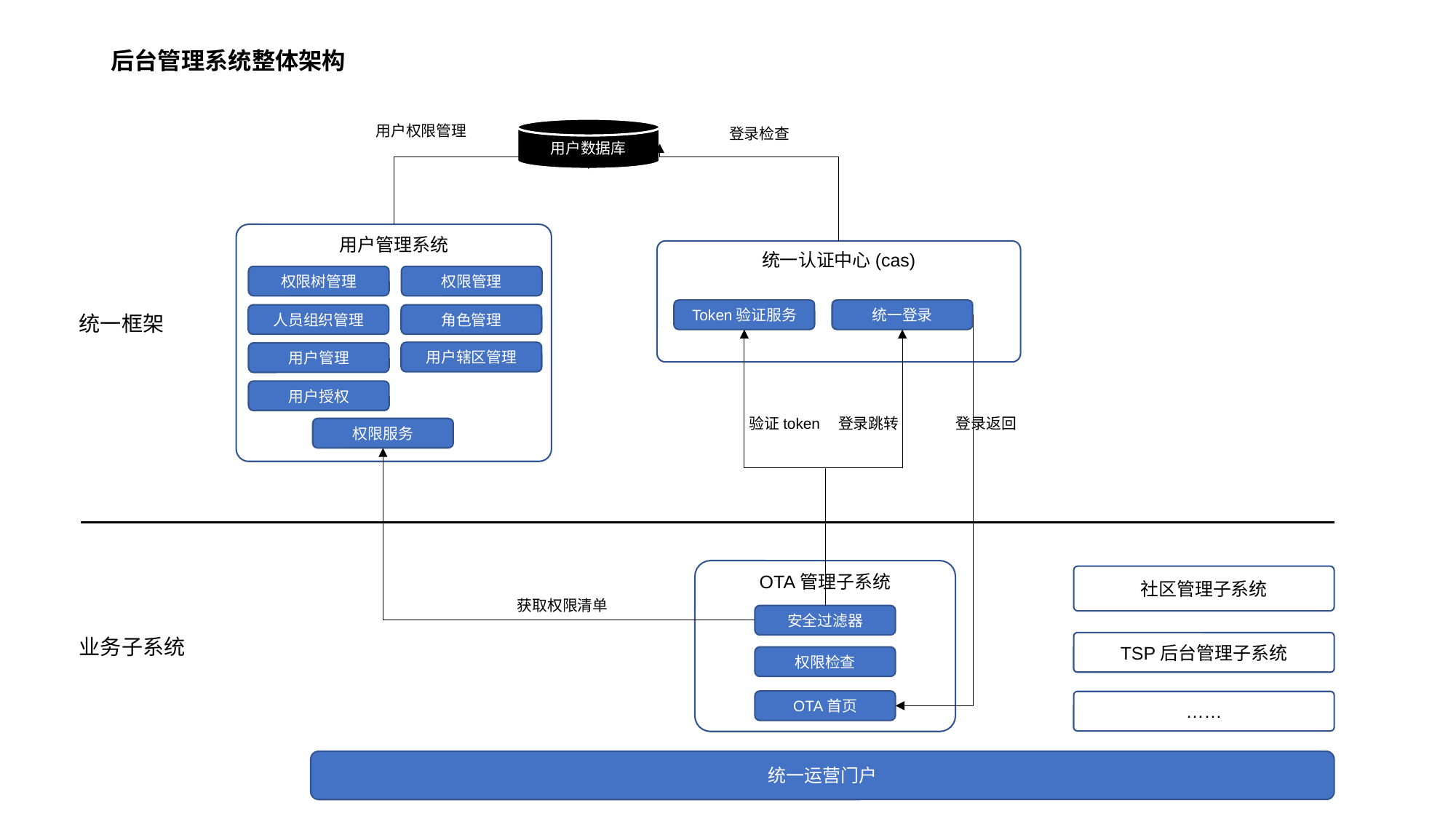

# 后台管理系统整体架构
用户权限管理
用户数据库
登录检查
用户管理系统
统一认证中心(cas)
权限树管理
权限管理
Token验证服务
统一登录
统一框架
人员组织管理
角色管理
用户辖区管理
用户管理
用户授权
登录返回
验证token
登录跳转
权限服务
OTA管理子系统
社区管理子系统
获取权限清单
安全过滤器
业务子系统
TSP后台管理子系统
权限检查
OTA首页
……
统一运营门户